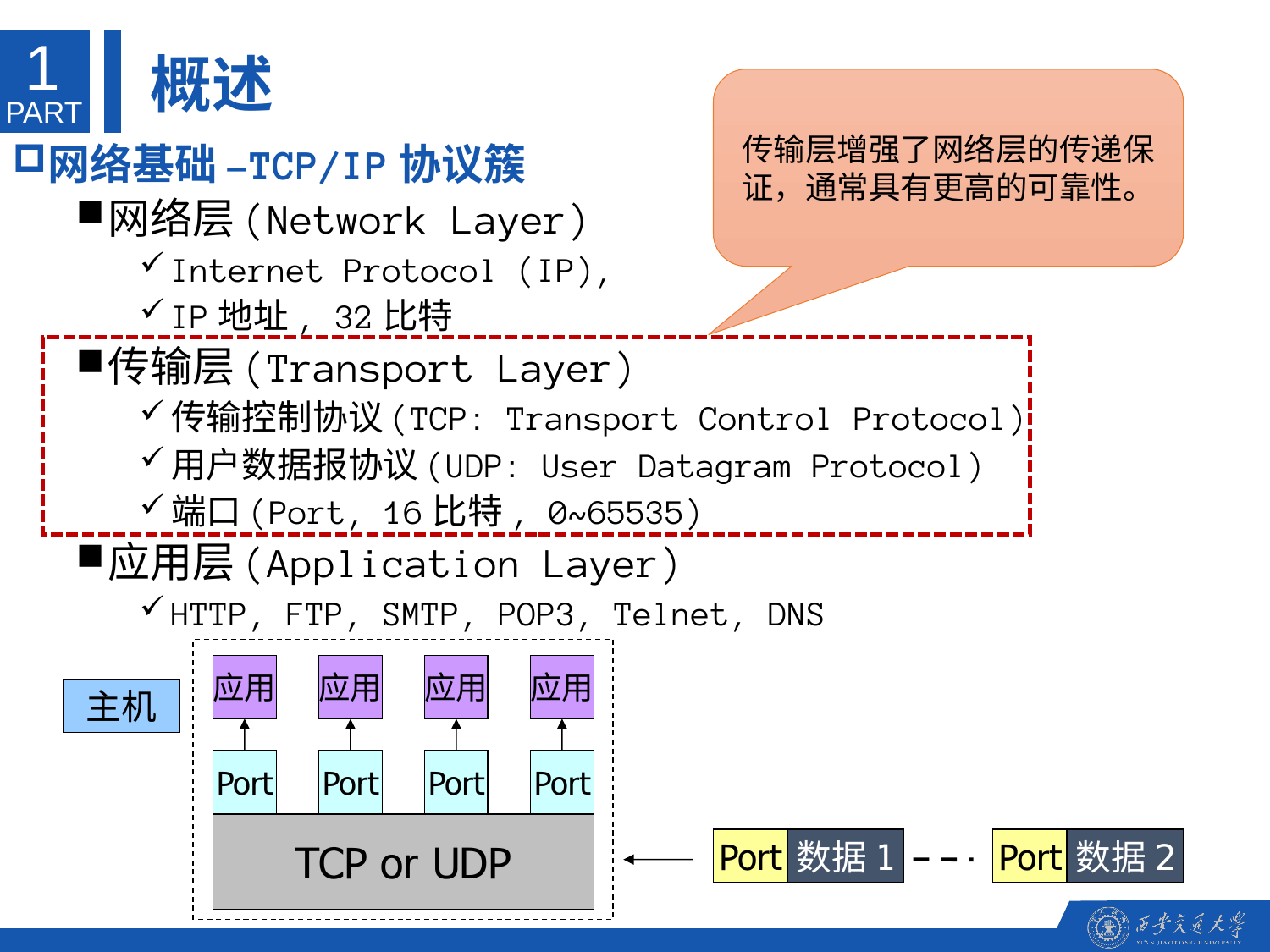

1
概述
传输层增强了网络层的传递保证，通常具有更高的可靠性。
PART
网络基础-TCP/IP协议簇
网络层(Network Layer)
Internet Protocol (IP),
IP地址, 32比特
传输层(Transport Layer)
传输控制协议(TCP: Transport Control Protocol)
用户数据报协议(UDP: User Datagram Protocol)
端口(Port, 16比特, 0~65535)
应用层(Application Layer)
HTTP, FTP, SMTP, POP3, Telnet, DNS

应用
应用
应用
应用
主机

Port
Port
Port
Port
TCP or UDP
Port
数据1
Port
数据2